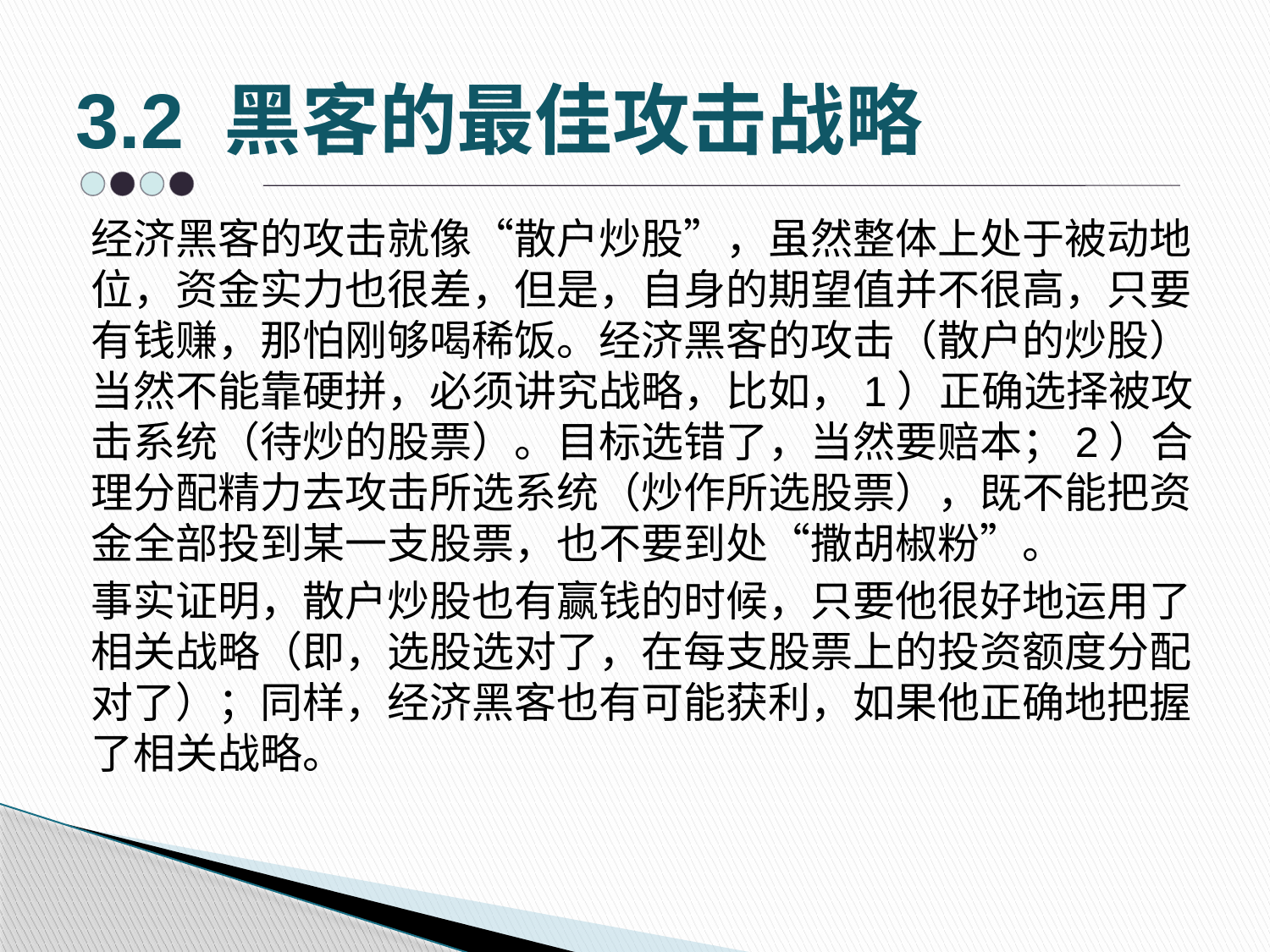

# 3.2 黑客的最佳攻击战略

经济黑客的攻击就像“散户炒股”，虽然整体上处于被动地位，资金实力也很差，但是，自身的期望值并不很高，只要有钱赚，那怕刚够喝稀饭。经济黑客的攻击（散户的炒股）当然不能靠硬拼，必须讲究战略，比如，1）正确选择被攻击系统（待炒的股票）。目标选错了，当然要赔本；2）合理分配精力去攻击所选系统（炒作所选股票），既不能把资金全部投到某一支股票，也不要到处“撒胡椒粉”。
事实证明，散户炒股也有赢钱的时候，只要他很好地运用了相关战略（即，选股选对了，在每支股票上的投资额度分配对了）；同样，经济黑客也有可能获利，如果他正确地把握了相关战略。